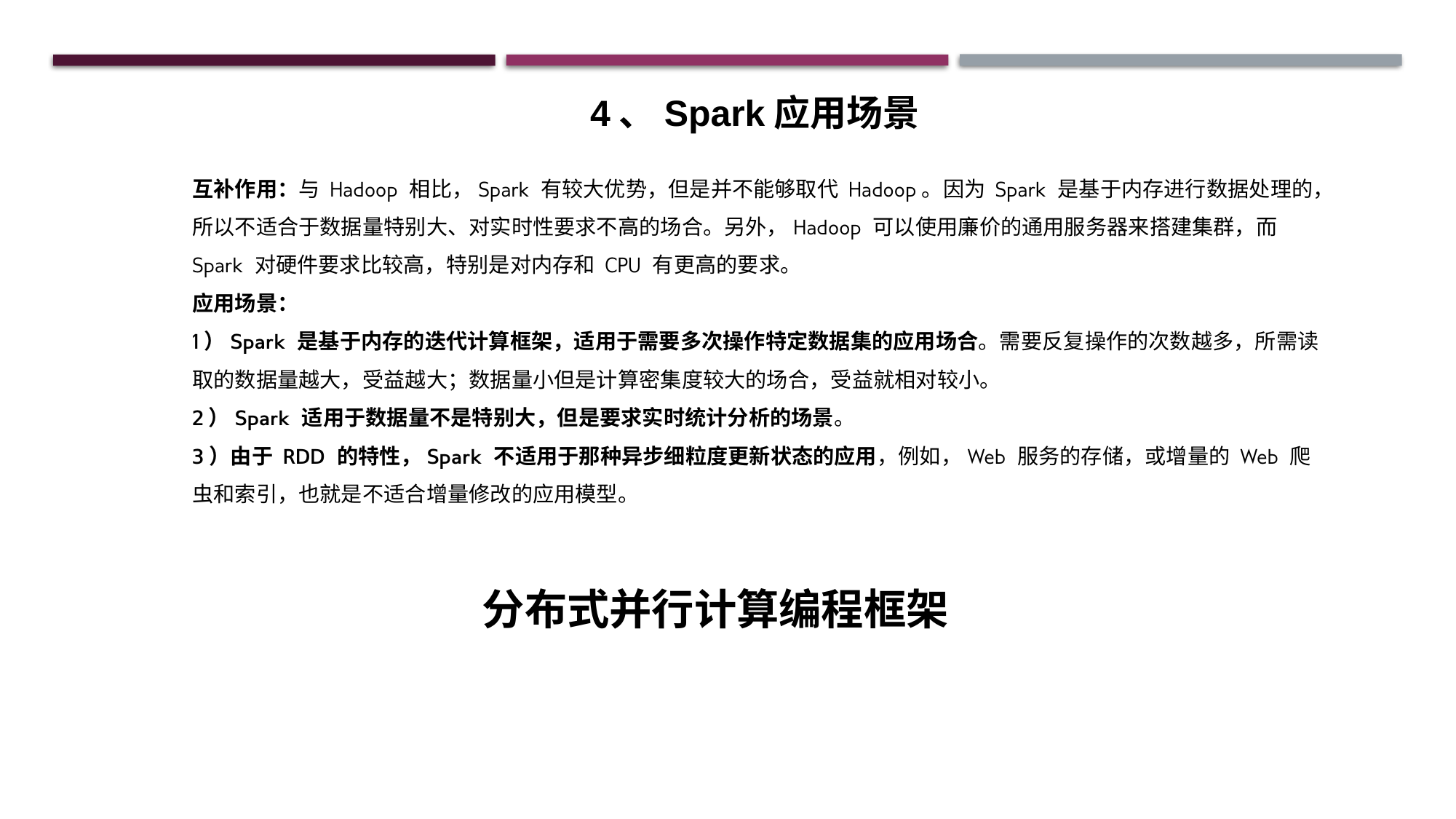

4、Spark应用场景
互补作用：与 Hadoop 相比，Spark 有较大优势，但是并不能够取代 Hadoop。因为 Spark 是基于内存进行数据处理的，所以不适合于数据量特别大、对实时性要求不高的场合。另外，Hadoop 可以使用廉价的通用服务器来搭建集群，而 Spark 对硬件要求比较高，特别是对内存和 CPU 有更高的要求。
应用场景：
1）Spark 是基于内存的迭代计算框架，适用于需要多次操作特定数据集的应用场合。需要反复操作的次数越多，所需读取的数据量越大，受益越大；数据量小但是计算密集度较大的场合，受益就相对较小。
2）Spark 适用于数据量不是特别大，但是要求实时统计分析的场景。
3）由于 RDD 的特性，Spark 不适用于那种异步细粒度更新状态的应用，例如，Web 服务的存储，或增量的 Web 爬虫和索引，也就是不适合增量修改的应用模型。
分布式并行计算编程框架